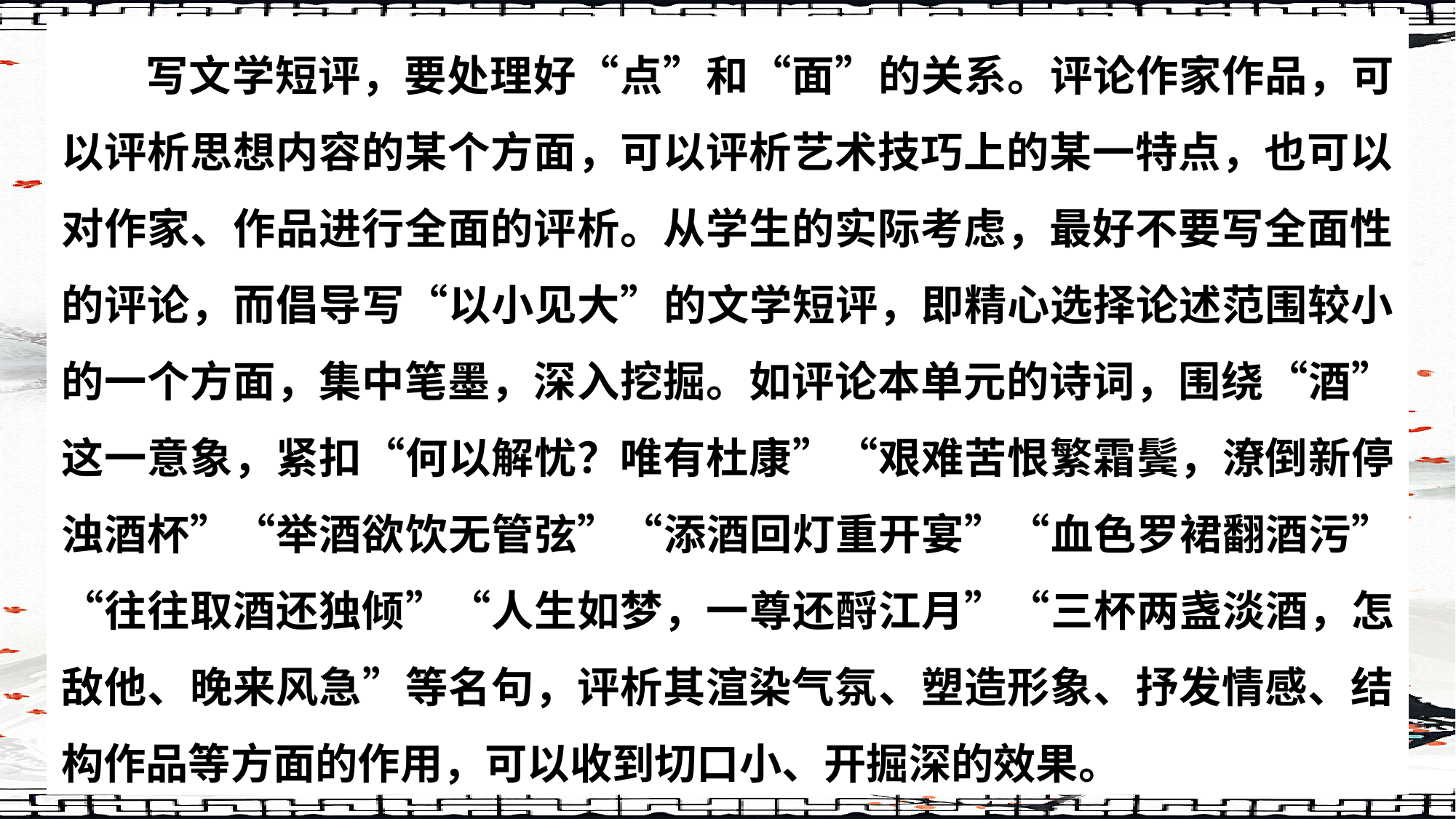

写文学短评，要处理好“点”和“面”的关系。评论作家作品，可以评析思想内容的某个方面，可以评析艺术技巧上的某一特点，也可以对作家、作品进行全面的评析。从学生的实际考虑，最好不要写全面性的评论，而倡导写“以小见大”的文学短评，即精心选择论述范围较小的一个方面，集中笔墨，深入挖掘。如评论本单元的诗词，围绕“酒”这一意象，紧扣“何以解忧？唯有杜康”“艰难苦恨繁霜鬓，潦倒新停浊酒杯”“举酒欲饮无管弦”“添酒回灯重开宴”“血色罗裙翻酒污”“往往取酒还独倾”“人生如梦，一尊还酹江月”“三杯两盏淡酒，怎敌他、晚来风急”等名句，评析其渲染气氛、塑造形象、抒发情感、结构作品等方面的作用，可以收到切口小、开掘深的效果。